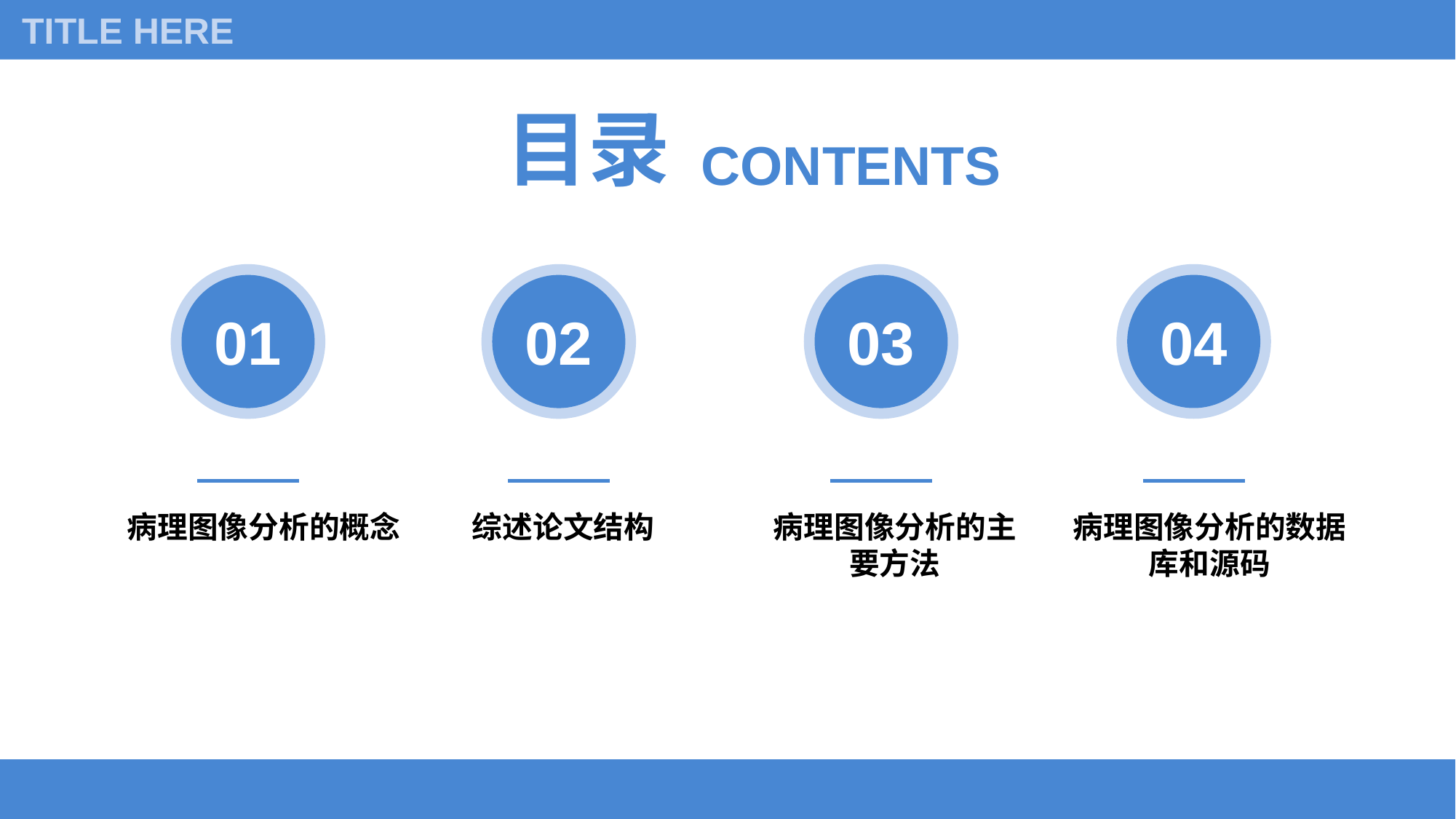

TITLE HERE
目录
CONTENTS

03
04
01
02
病理图像分析的概念
综述论文结构
病理图像分析的主
要方法
病理图像分析的数据
库和源码